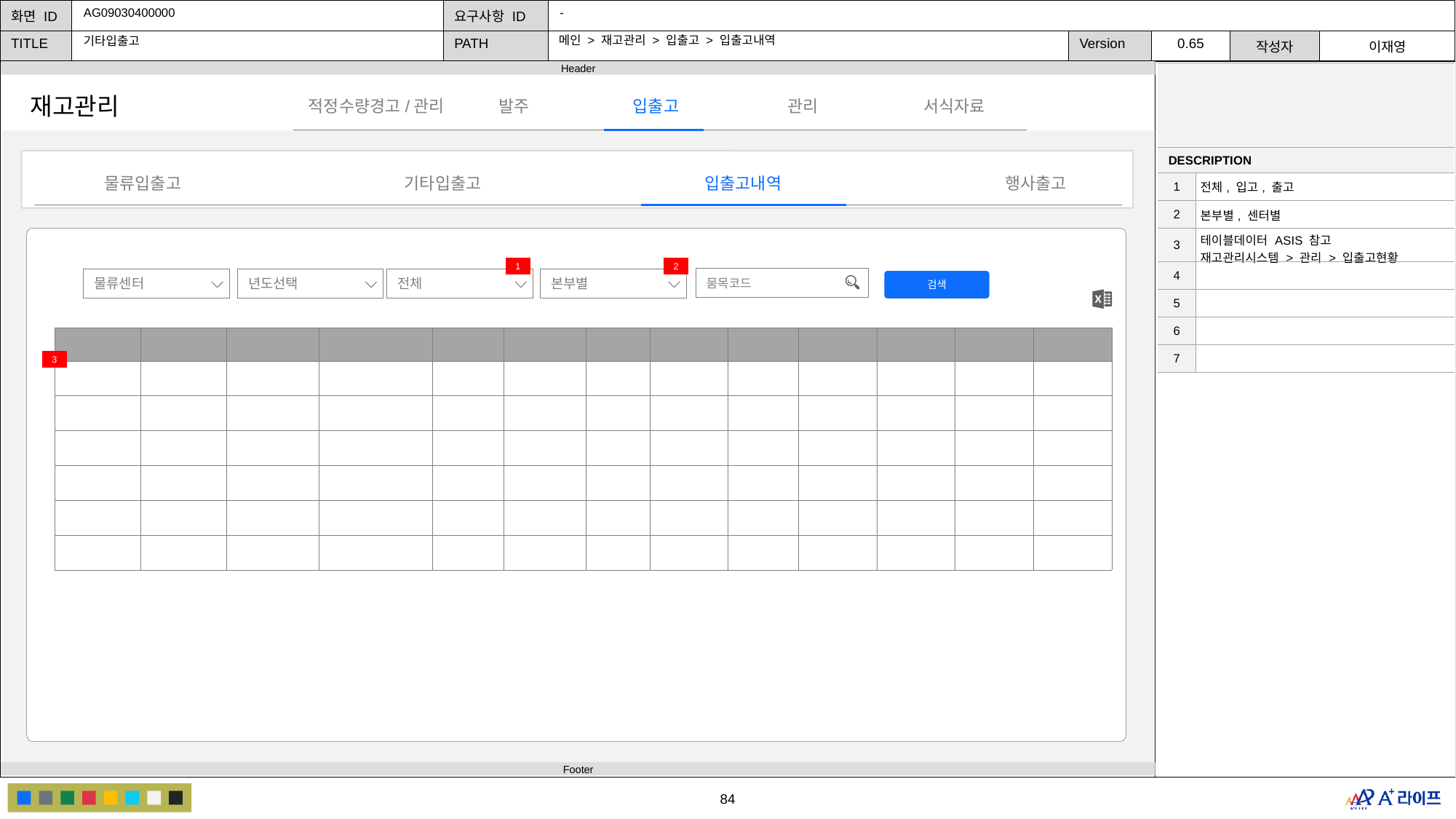

AG09030400000

-

메인 > 재고관리 > 입출고 > 입출고내역
기타입출고
|  |  |
| --- | --- |
| DESCRIPTION |  |
| 1 | 전체, 입고, 출고 |
| 2 | 본부별, 센터별 |
| 3 | 테이블데이터 ASIS 참고 재고관리시스템 > 관리 > 입출고현황 |
| 4 |  |
| 5 |  |
| 6 |  |
| 7 |  |
재고관리
발주
관리
적정수량경고/관리
입출고
서식자료

물류입출고
기타입출고
입출고내역
행사출고

1
2
뭄목코드

물류센터

년도선택

전체

본부별

검색

|  |  |  |  |  |  |  |  |  |  |  |  |  |
| --- | --- | --- | --- | --- | --- | --- | --- | --- | --- | --- | --- | --- |
|  |  |  |  |  |  |  |  |  |  |  |  |  |
|  |  |  |  |  |  |  |  |  |  |  |  |  |
|  |  |  |  |  |  |  |  |  |  |  |  |  |
|  |  |  |  |  |  |  |  |  |  |  |  |  |
|  |  |  |  |  |  |  |  |  |  |  |  |  |
|  |  |  |  |  |  |  |  |  |  |  |  |  |
3